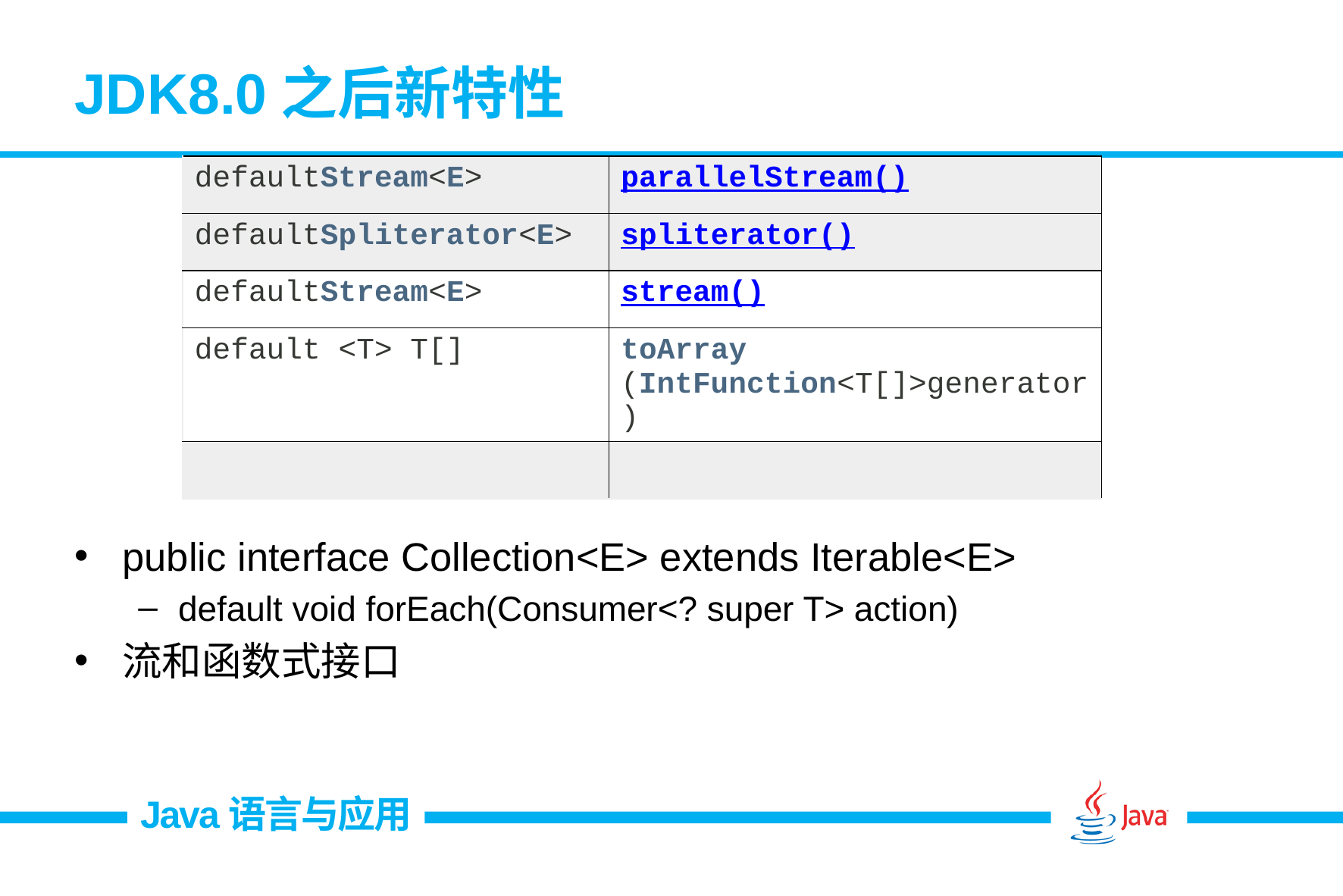

# JDK8.0之后新特性
| defaultStream<E> | parallelStream() |
| --- | --- |
| defaultSpliterator<E> | spliterator() |
| defaultStream<E> | stream() |
| default <T> T[] | toArray​ (IntFunction<T[]>generator) |
|  |  |

public interface Collection<E> extends Iterable<E>
default void forEach​(Consumer<? super T> action)
流和函数式接口